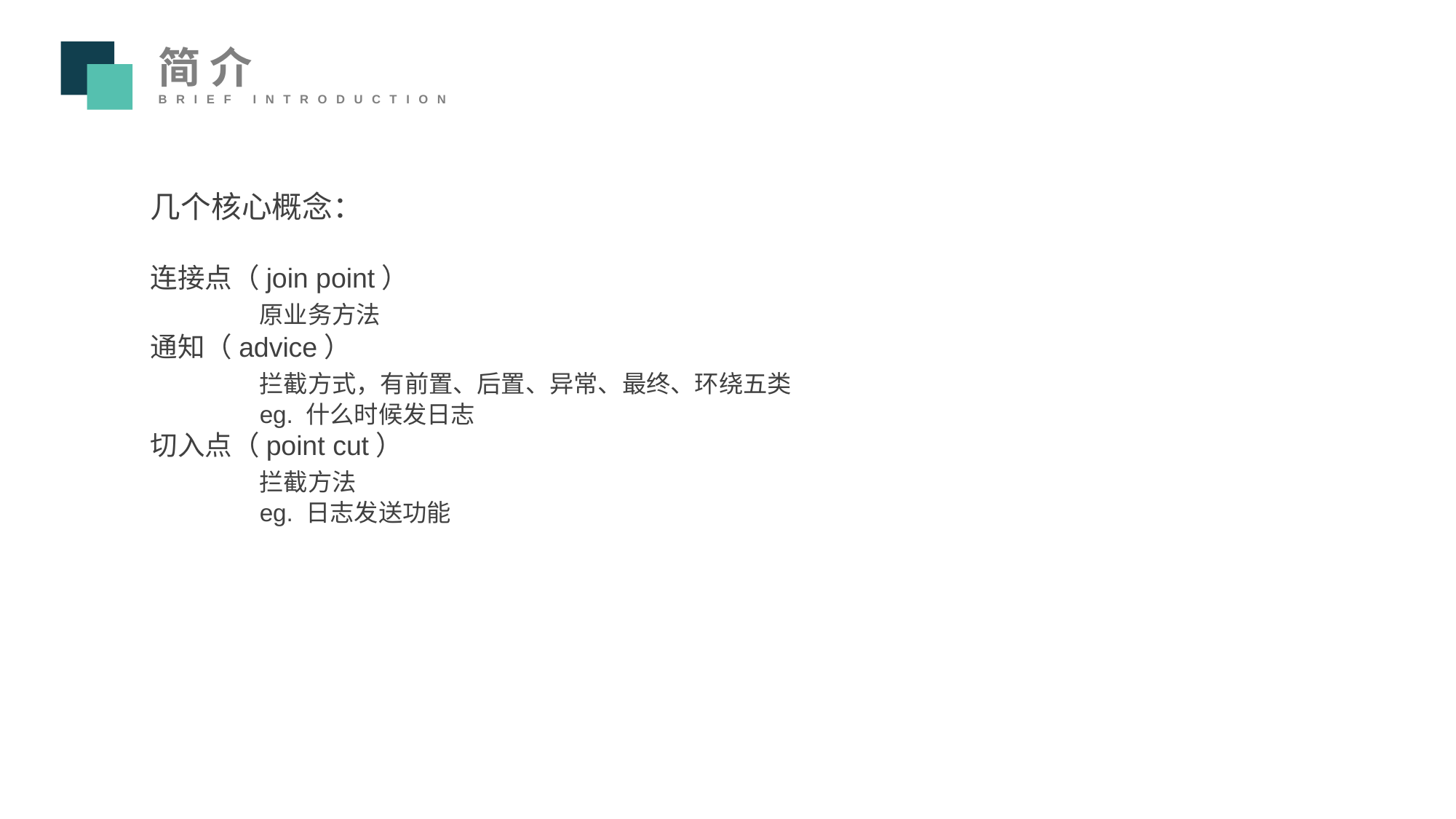

简介
brief introduction

几个核心概念：

连接点（join point）
	原业务方法
通知（advice）
	拦截方式，有前置、后置、异常、最终、环绕五类
	eg. 什么时候发日志
切入点（point cut）
	拦截方法
	eg. 日志发送功能